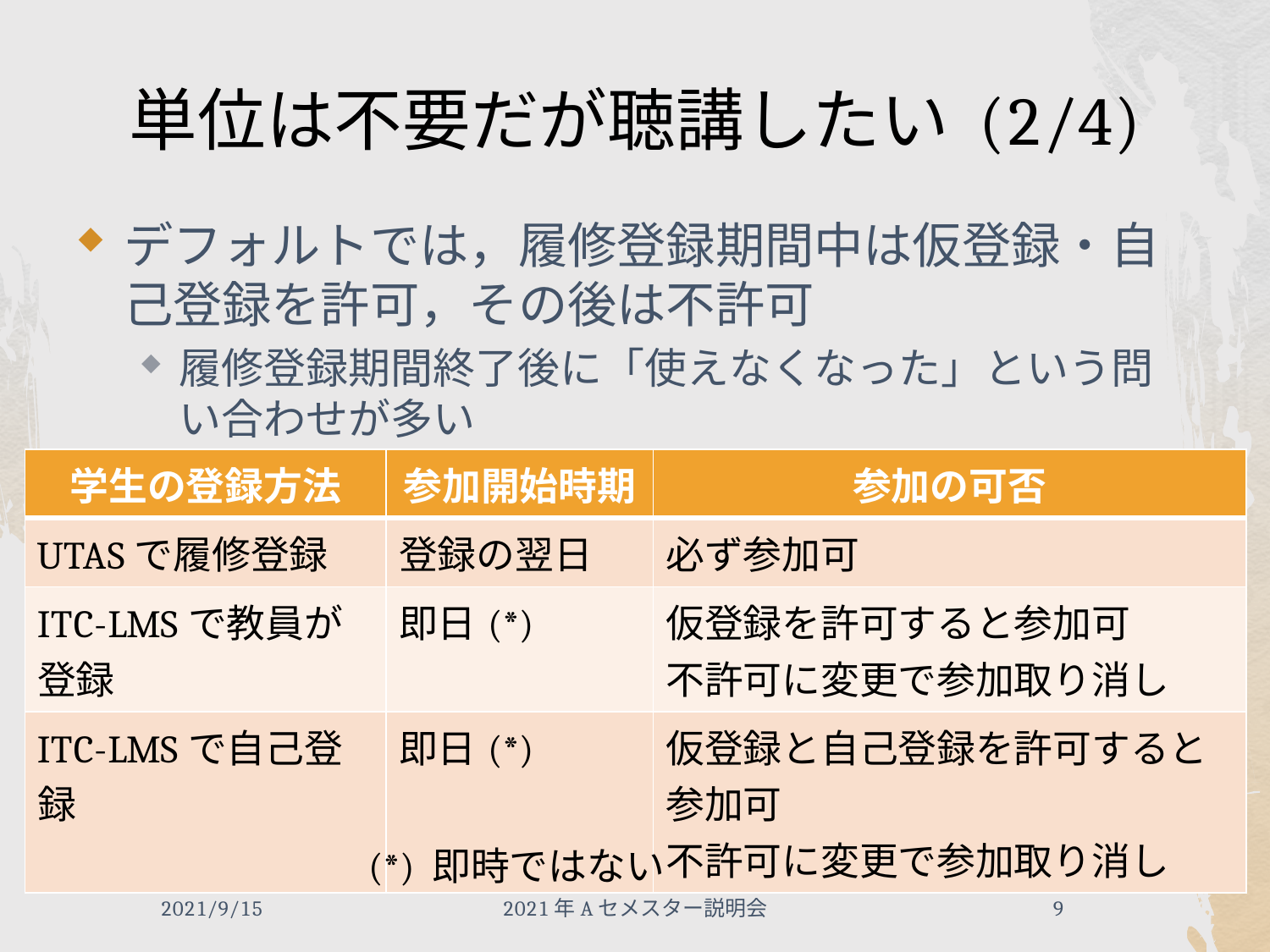

# 単位は不要だが聴講したい (2/4)
デフォルトでは，履修登録期間中は仮登録・自己登録を許可，その後は不許可
履修登録期間終了後に「使えなくなった」という問い合わせが多い

| 学生の登録方法 | 参加開始時期 | 参加の可否 |
| --- | --- | --- |
| UTASで履修登録 | 登録の翌日 | 必ず参加可 |
| ITC-LMSで教員が登録 | 即日(\*) | 仮登録を許可すると参加可 不許可に変更で参加取り消し |
| ITC-LMSで自己登録 | 即日(\*) | 仮登録と自己登録を許可すると参加可 不許可に変更で参加取り消し |
(*) 即時ではない
2021/9/15
2021年Aセメスター説明会
9